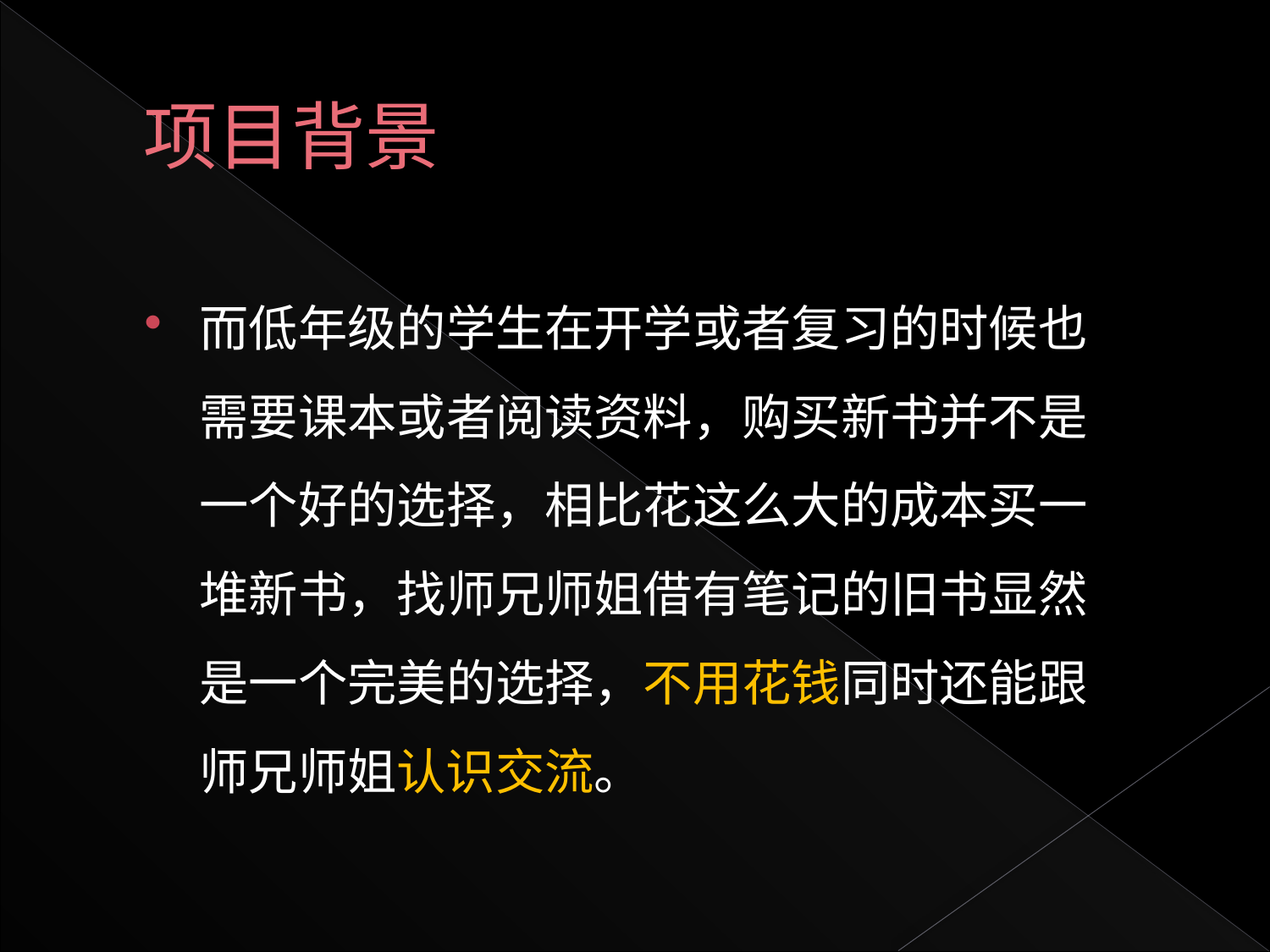

# 项目背景
而低年级的学生在开学或者复习的时候也需要课本或者阅读资料，购买新书并不是一个好的选择，相比花这么大的成本买一堆新书，找师兄师姐借有笔记的旧书显然是一个完美的选择，不用花钱同时还能跟师兄师姐认识交流。